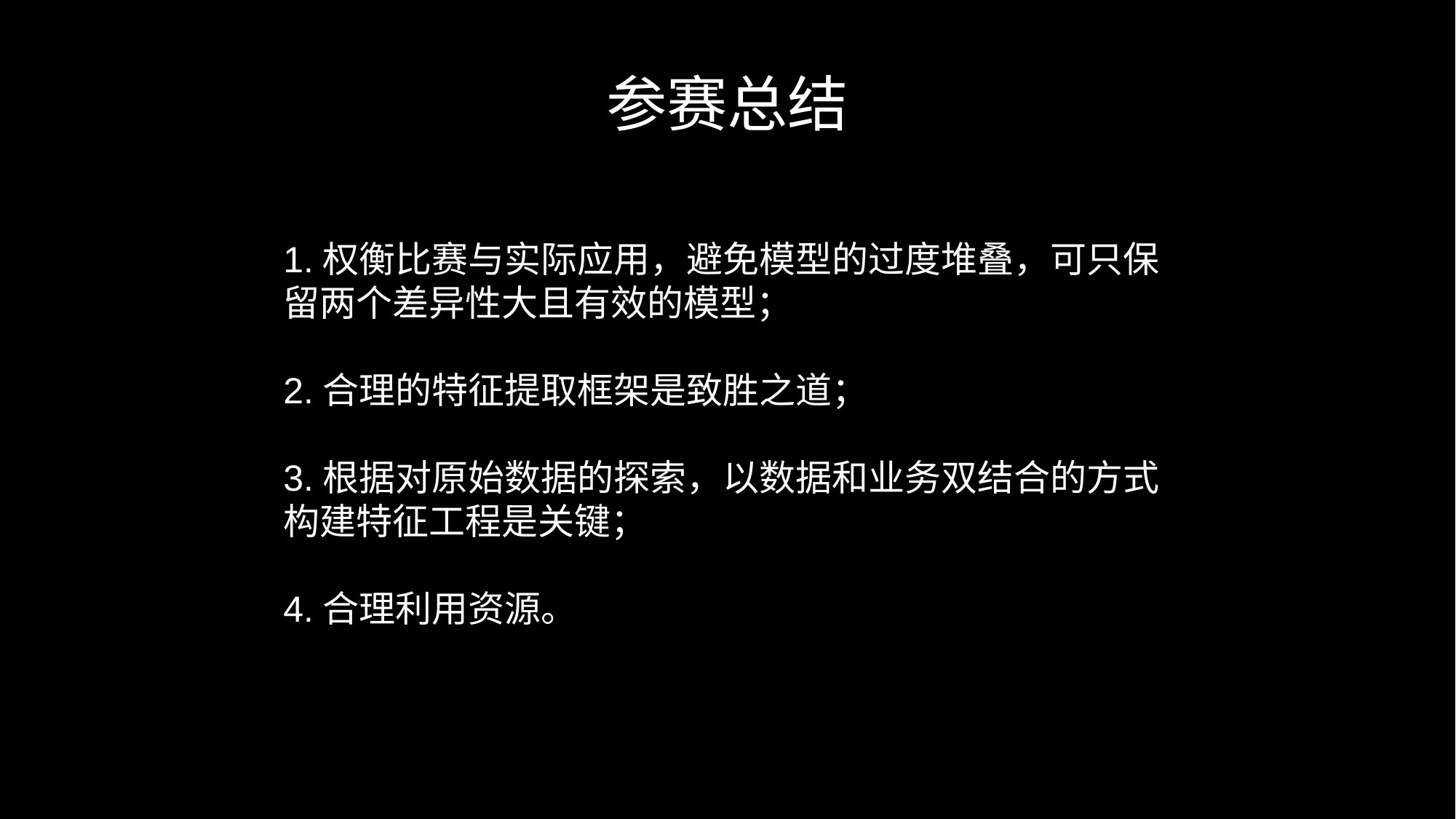

参赛总结
1.权衡比赛与实际应用，避免模型的过度堆叠，可只保留两个差异性大且有效的模型；

2.合理的特征提取框架是致胜之道；

3.根据对原始数据的探索，以数据和业务双结合的方式构建特征工程是关键；

4.合理利用资源。
2019 BAIDU-ZHIHU CUP 专家发现算法大赛
2020.01.10